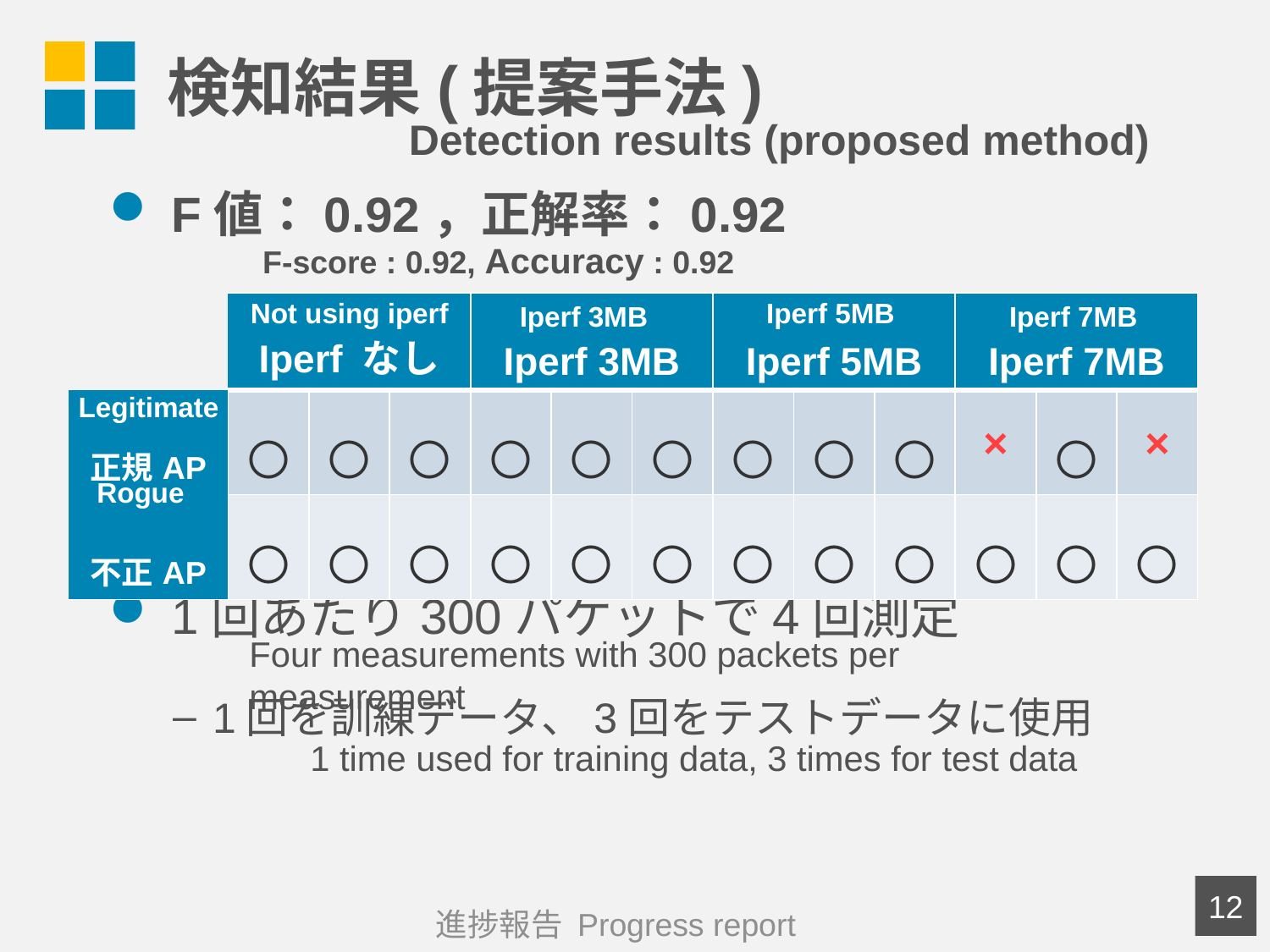

# 検知結果(提案手法)
Detection results (proposed method)
F値：0.92，正解率：0.92

1回あたり300パケットで4回測定
1回を訓練データ、3回をテストデータに使用
F-score : 0.92, Accuracy : 0.92
Not using iperf
Iperf 5MB
|  | Iperf なし |  |  | Iperf 3MB |  |  | Iperf 5MB |  |  | Iperf 7MB |  |  |
| --- | --- | --- | --- | --- | --- | --- | --- | --- | --- | --- | --- | --- |
| 正規AP | 〇 | 〇 | 〇 | 〇 | 〇 | 〇 | 〇 | 〇 | 〇 | × | 〇 | × |
| 不正AP | 〇 | 〇 | 〇 | 〇 | 〇 | 〇 | 〇 | 〇 | 〇 | 〇 | 〇 | 〇 |
Iperf 3MB
Iperf 7MB
Legitimate
Rogue
Four measurements with 300 packets per measurement
1 time used for training data, 3 times for test data
12
進捗報告 Progress report